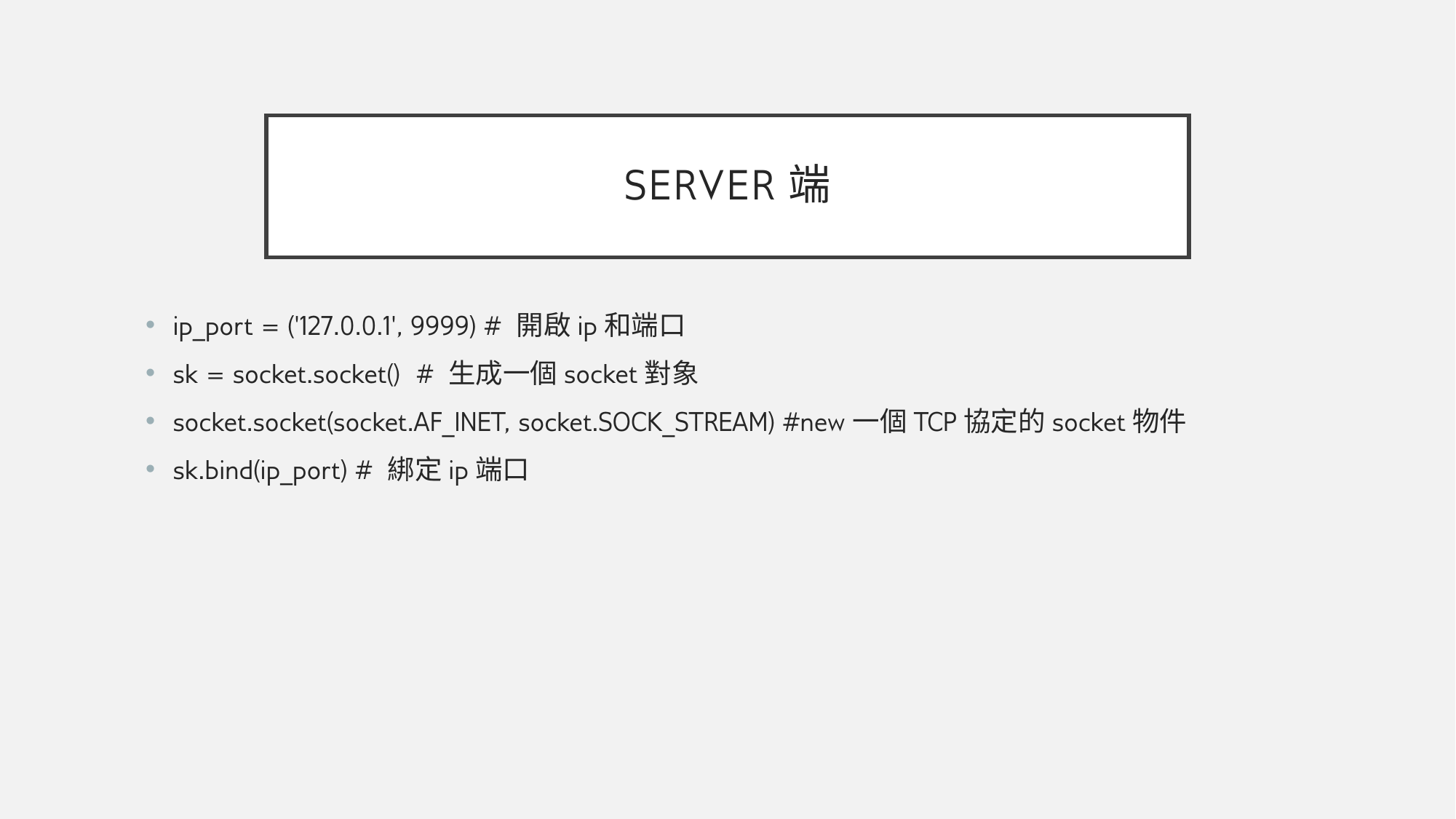

# Server端
ip_port = ('127.0.0.1', 9999) # 開啟ip和端口
sk = socket.socket()  # 生成一個socket對象
socket.socket(socket.AF_INET, socket.SOCK_STREAM) #new一個TCP協定的socket物件
sk.bind(ip_port) # 綁定ip端口